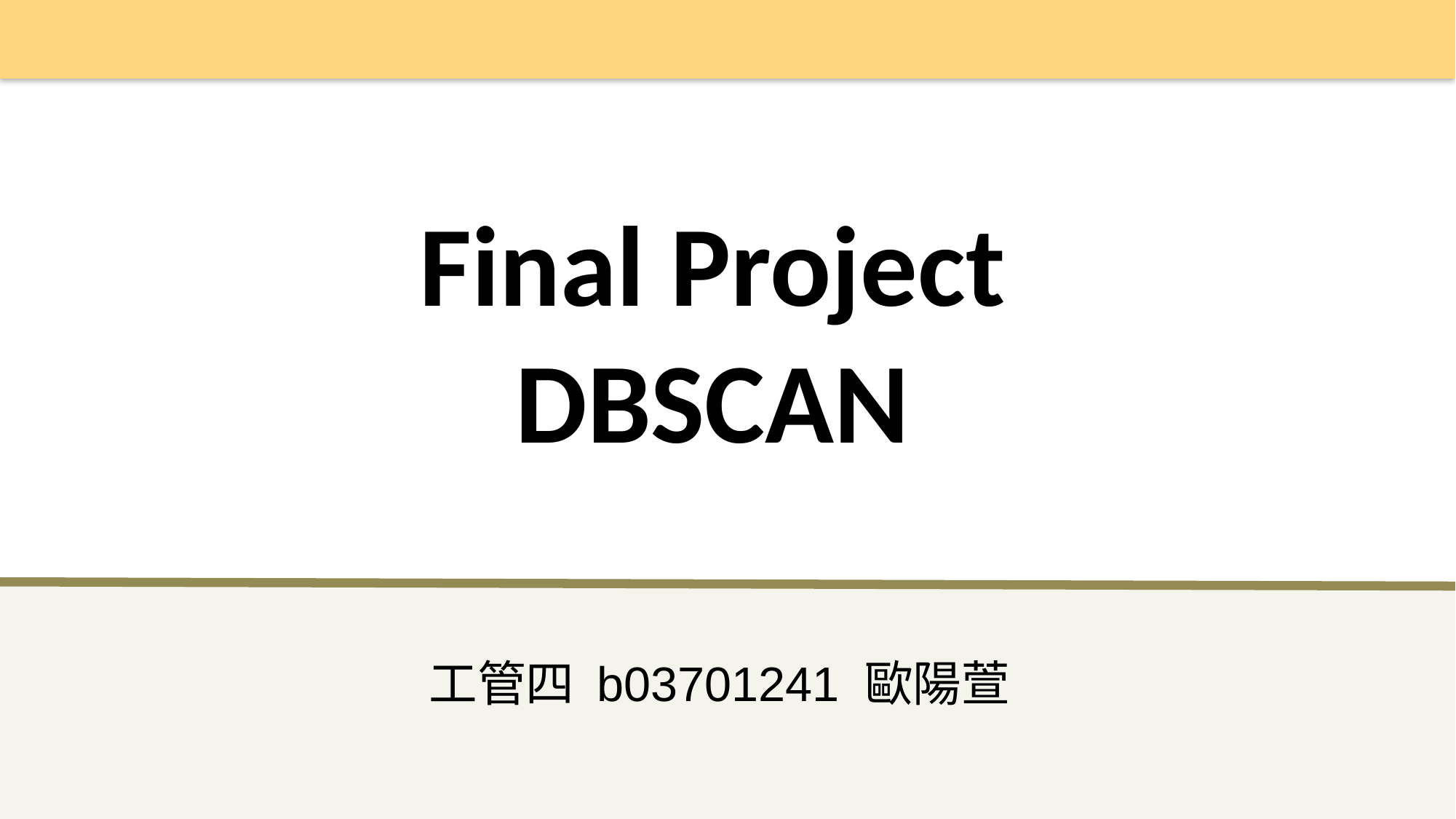

# Final Project DBSCAN

工管四 b03701241 歐陽萱